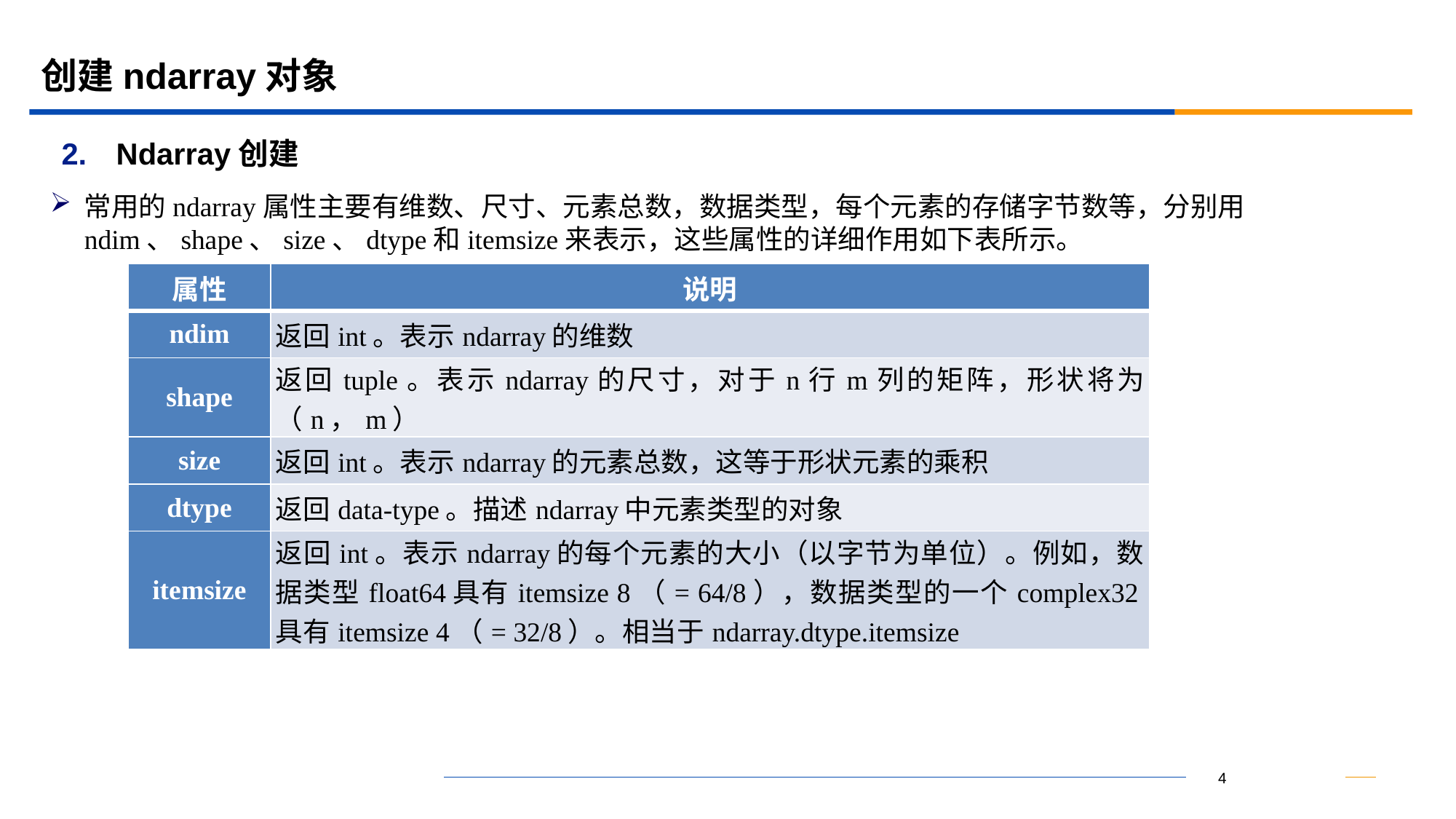

# 创建ndarray对象
Ndarray创建
常用的ndarray属性主要有维数、尺寸、元素总数，数据类型，每个元素的存储字节数等，分别用ndim、shape、size、dtype和itemsize来表示，这些属性的详细作用如下表所示。
| 属性 | 说明 |
| --- | --- |
| ndim | 返回int。表示ndarray的维数 |
| shape | 返回tuple。表示ndarray的尺寸，对于n行m列的矩阵，形状将为（n，m） |
| size | 返回int。表示ndarray的元素总数，这等于形状元素的乘积 |
| dtype | 返回data-type。描述ndarray中元素类型的对象 |
| itemsize | 返回int。表示ndarray的每个元素的大小（以字节为单位）。例如，数据类型float64具有itemsize 8（= 64/8），数据类型的一个complex32具有itemsize 4（= 32/8）。相当于ndarray.dtype.itemsize |